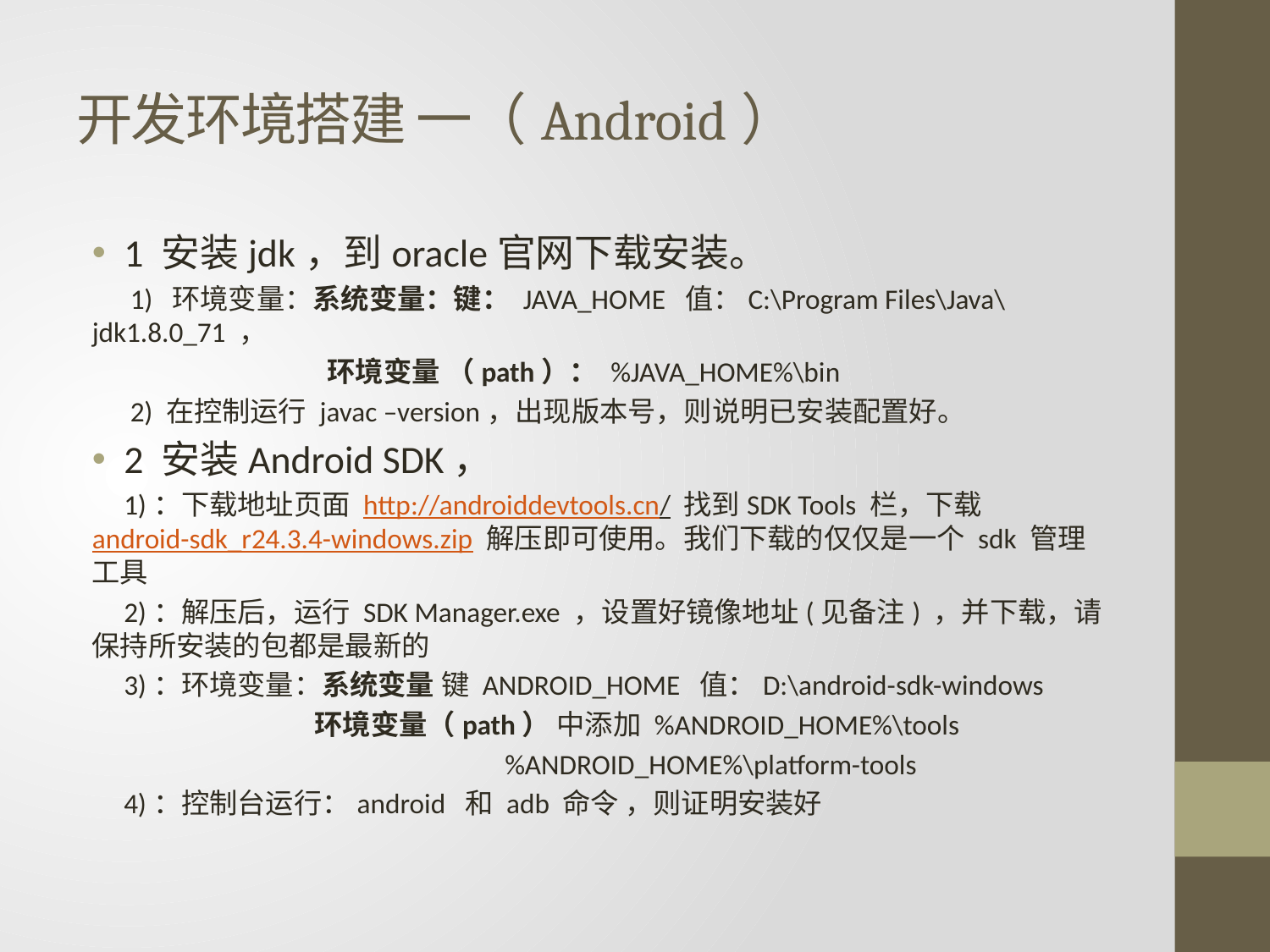

# 开发环境搭建 一（Android）
1 安装jdk，到oracle官网下载安装。
      1)  环境变量：系统变量：键： JAVA_HOME  值：C:\Program Files\Java\jdk1.8.0_71 ，
         	                环境变量 （path）： %JAVA_HOME%\bin
      2) 在控制运行 javac –version，出现版本号，则说明已安装配置好。
2 安装Android SDK，
     1)：下载地址页面 http://androiddevtools.cn/ 找到SDK Tools 栏，下载android-sdk_r24.3.4-windows.zip 解压即可使用。我们下载的仅仅是一个 sdk 管理工具
     2)：解压后，运行 SDK Manager.exe ，设置好镜像地址(见备注) ，并下载，请保持所安装的包都是最新的
     3)：环境变量：系统变量 键 ANDROID_HOME  值：D:\android-sdk-windows
                                  环境变量（path） 中添加 %ANDROID_HOME%\tools
                                                                 %ANDROID_HOME%\platform-tools
     4)：控制台运行：android  和 adb 命令 ，则证明安装好